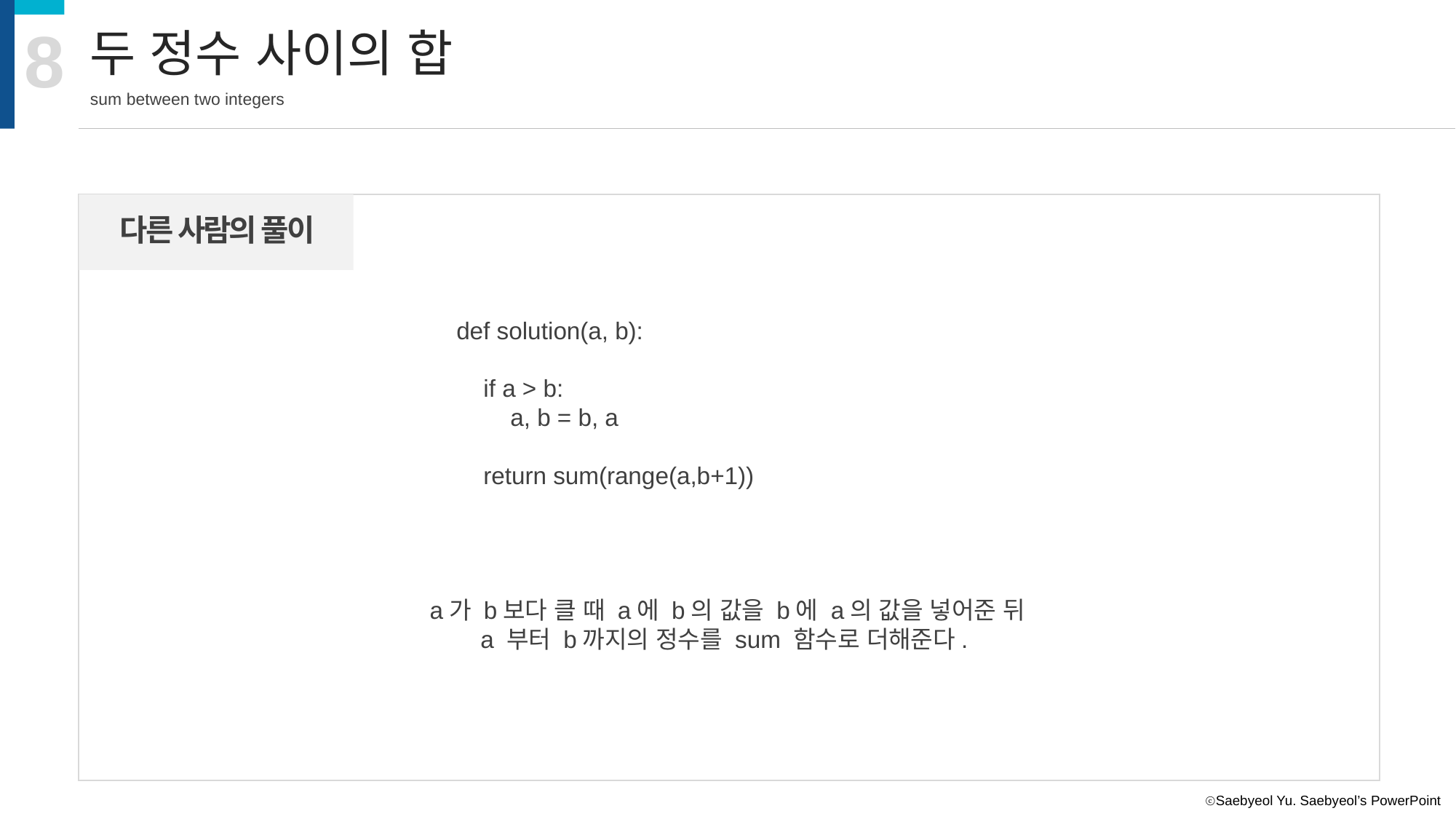

8
두 정수 사이의 합
sum between two integers

다른 사람의 풀이
def solution(a, b):

    if a > b:
        a, b = b, a

    return sum(range(a,b+1))
a가 b보다 클 때 a에 b의 값을 b에 a의 값을 넣어준 뒤
a 부터 b까지의 정수를 sum 함수로 더해준다.